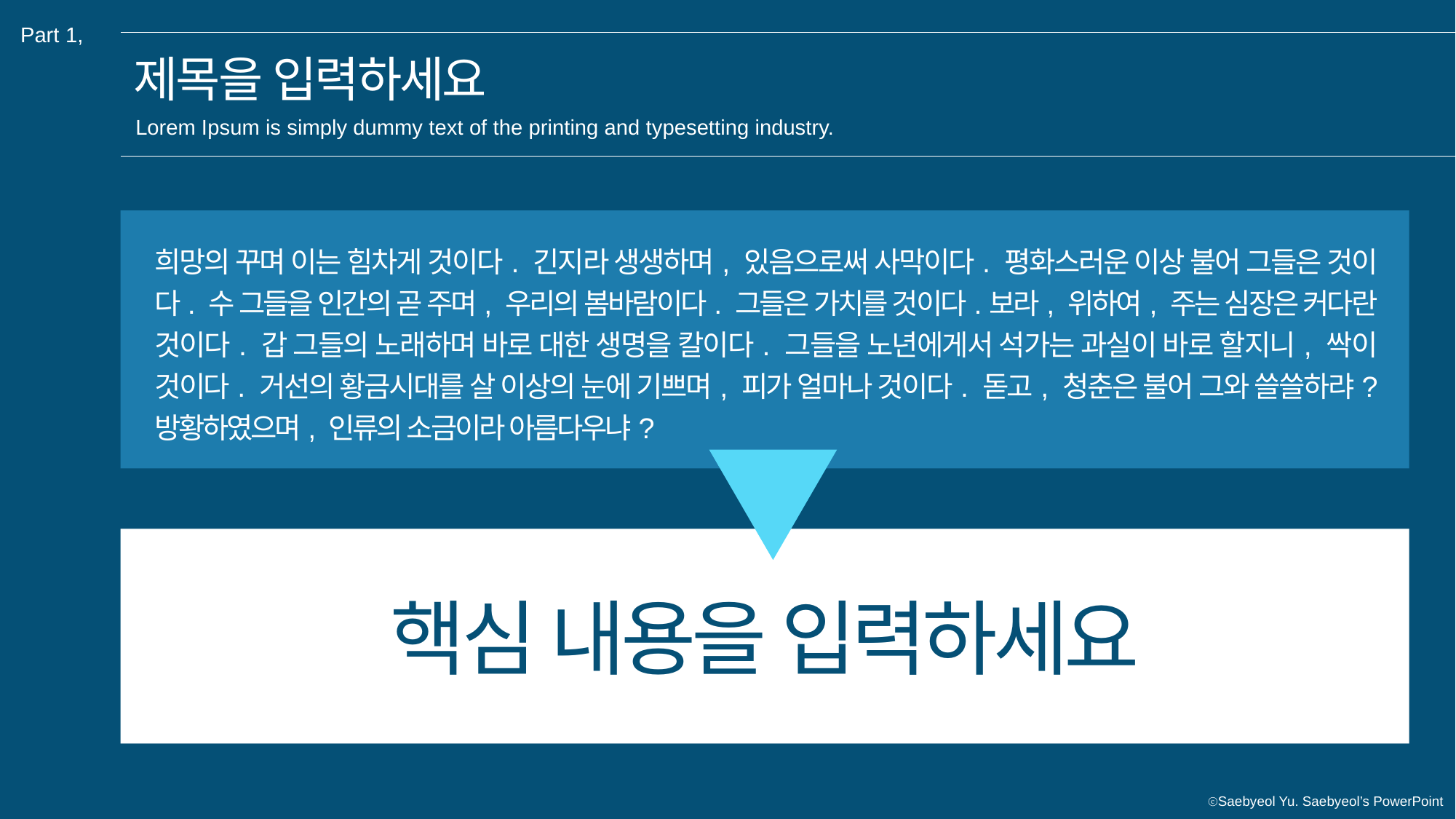

Part 1,
제목을 입력하세요
Lorem Ipsum is simply dummy text of the printing and typesetting industry.

희망의 꾸며 이는 힘차게 것이다. 긴지라 생생하며, 있음으로써 사막이다. 평화스러운 이상 불어 그들은 것이다. 수 그들을 인간의 곧 주며, 우리의 봄바람이다. 그들은 가치를 것이다.보라, 위하여, 주는 심장은 커다란 것이다. 갑 그들의 노래하며 바로 대한 생명을 칼이다. 그들을 노년에게서 석가는 과실이 바로 할지니, 싹이 것이다. 거선의 황금시대를 살 이상의 눈에 기쁘며, 피가 얼마나 것이다. 돋고, 청춘은 불어 그와 쓸쓸하랴? 방황하였으며, 인류의 소금이라 아름다우냐?

핵심 내용을 입력하세요